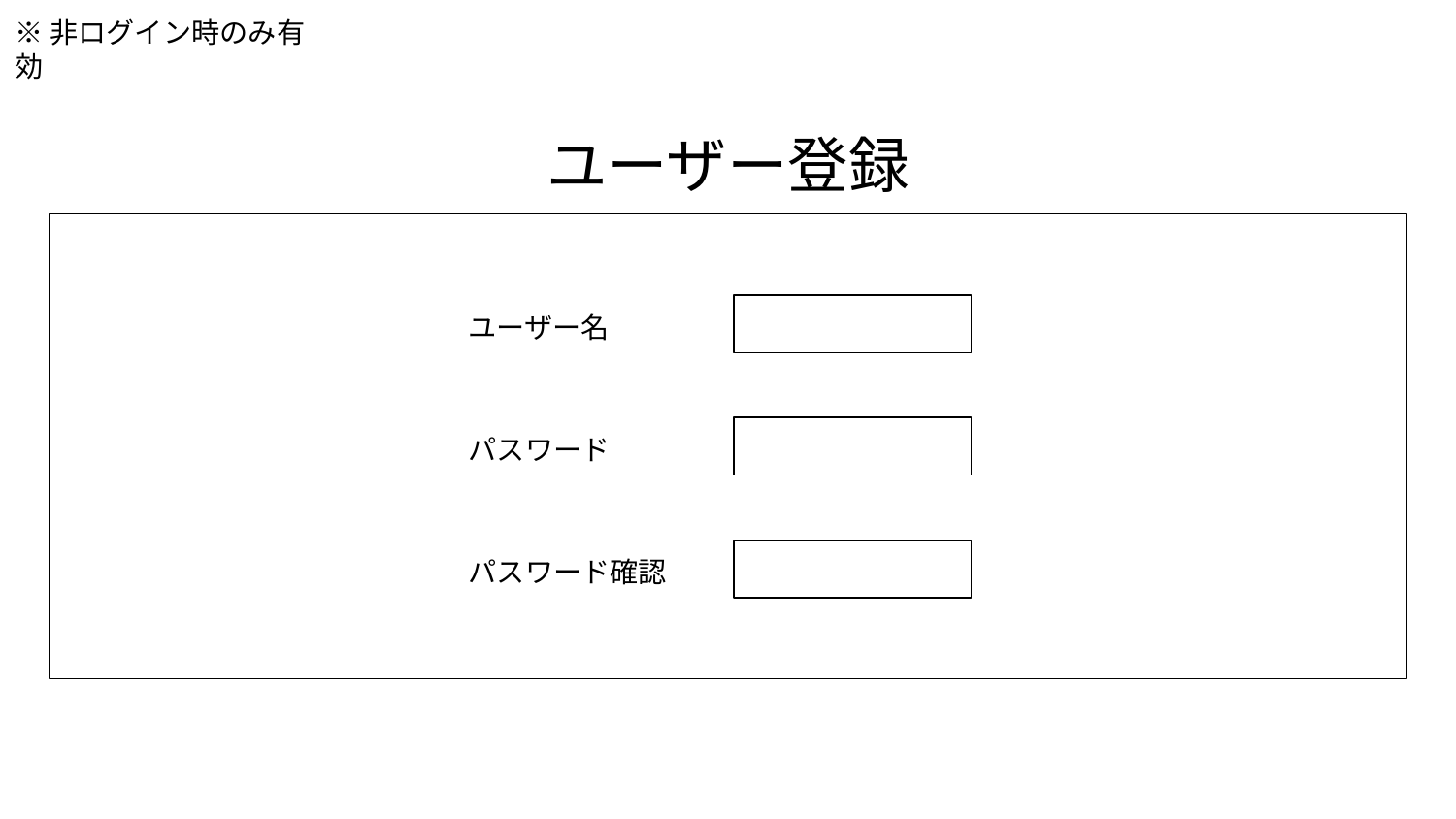

※非ログイン時のみ有効
# ユーザー登録
あ
ユーザー名

パスワード

パスワード確認